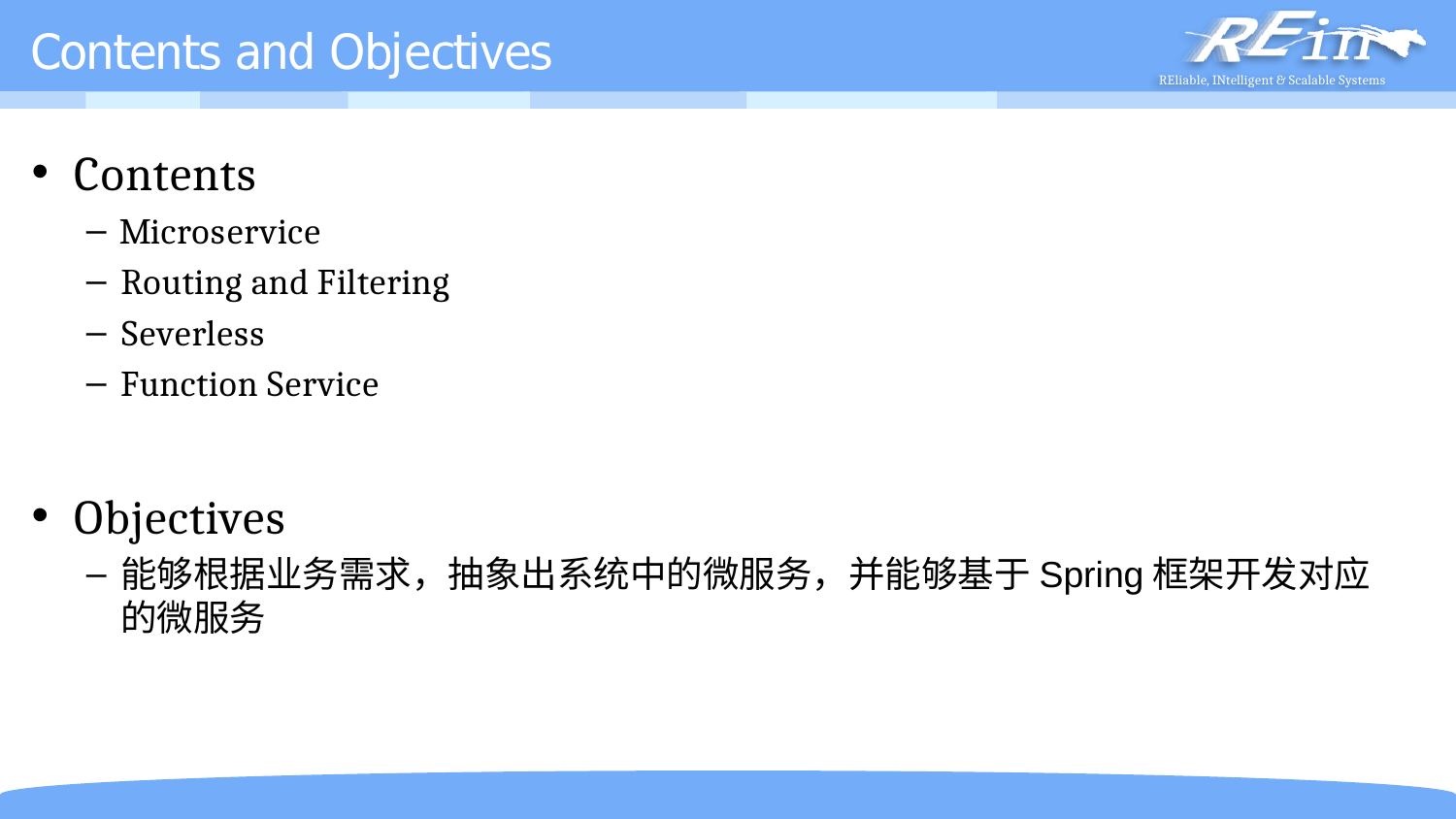

# Contents and Objectives
Contents
Microservice
Routing and Filtering
Severless
Function Service

Objectives
能够根据业务需求，抽象出系统中的微服务，并能够基于Spring框架开发对应的微服务